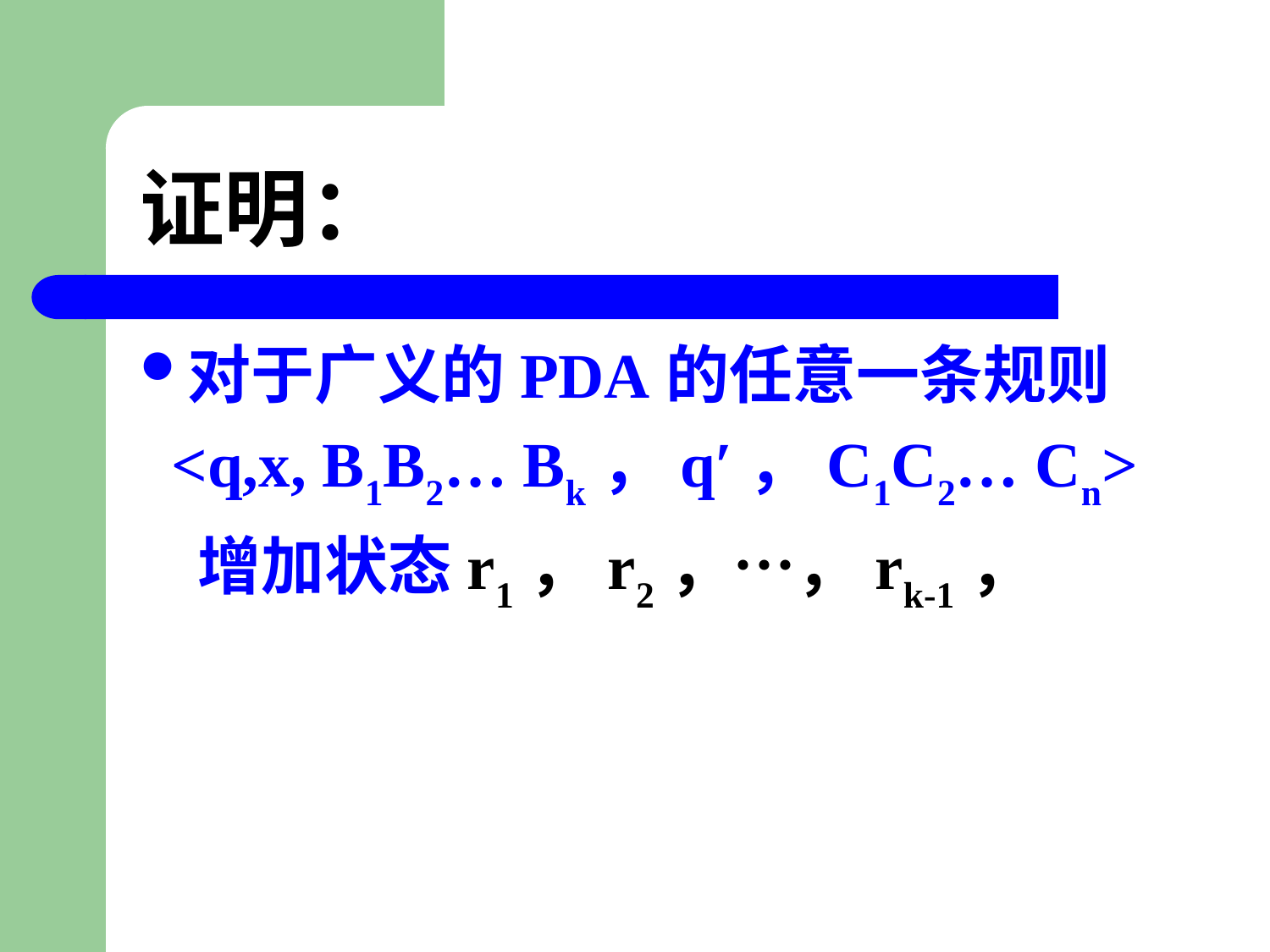

# 证明：
对于广义的PDA的任意一条规则
  <q,x, B1B2… Bk，q′，C1C2… Cn>
   增加状态r1，r2，…，rk-1，